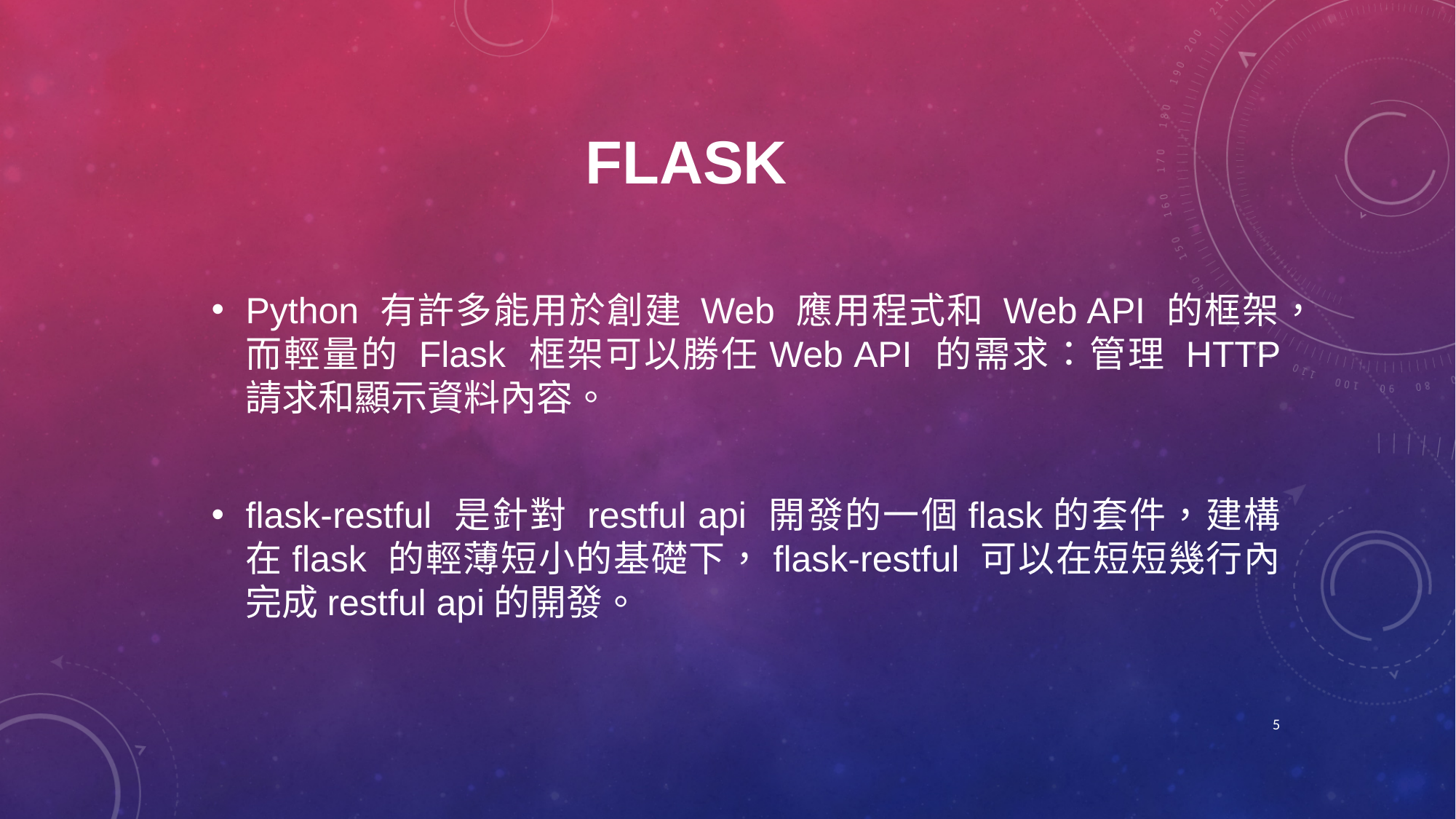

# Flask
Python 有許多能用於創建 Web 應用程式和 Web API 的框架，而輕量的 Flask 框架可以勝任Web API 的需求：管理 HTTP 請求和顯示資料內容。

flask-restful 是針對 restful api 開發的一個flask的套件，建構在flask 的輕薄短小的基礎下，flask-restful 可以在短短幾行內完成restful api的開發。
5